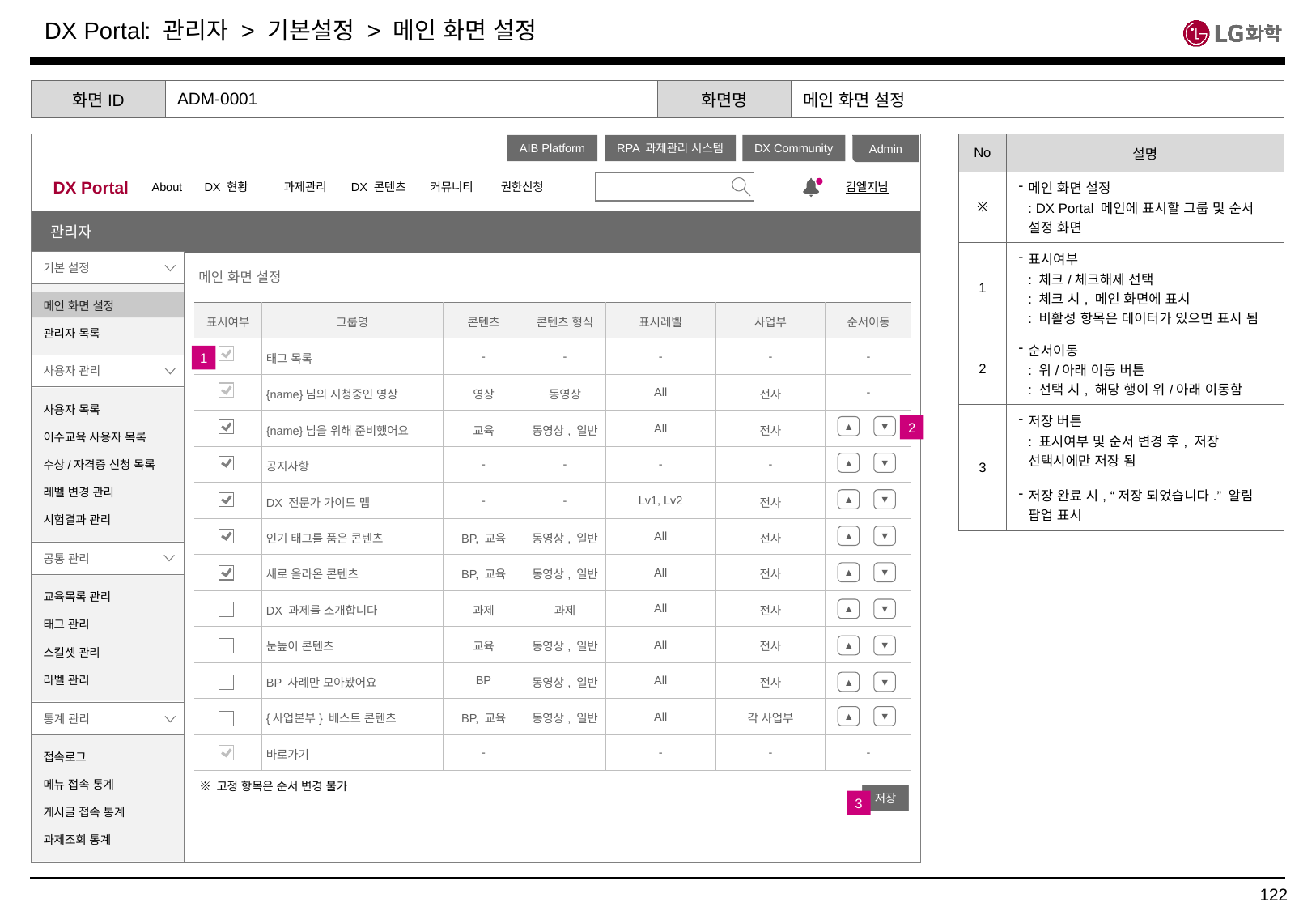

: 관리자 > 기본설정 > 메인 화면 설정
| 화면ID | ADM-0001 | 화면명 | 메인 화면 설정 |
| --- | --- | --- | --- |

| No | 설명 |
| --- | --- |
| ※ | 메인 화면 설정 : DX Portal 메인에 표시할 그룹 및 순서 설정 화면 |
| 1 | 표시여부 : 체크/체크해제 선택 : 체크 시, 메인 화면에 표시 : 비활성 항목은 데이터가 있으면 표시 됨 |
| 2 | 순서이동 : 위/아래 이동 버튼 : 선택 시, 해당 행이 위/아래 이동함 |
| 3 | 저장 버튼 : 표시여부 및 순서 변경 후, 저장 선택시에만 저장 됨 저장 완료 시, “저장 되었습니다.” 알림 팝업 표시 |

Admin
DX Portal

About
DX 현황
과제관리
DX 콘텐츠
커뮤니티
권한신청
김엘지님

AIB Platform
RPA 과제관리 시스템
DX Community
공지사항

관리자

기본 설정

메인 화면 설정
메인 화면 설정
관리자 목록

| 표시여부 | 그룹명 | 콘텐츠 | 콘텐츠 형식 | 표시레벨 | 사업부 | 순서이동 |
| --- | --- | --- | --- | --- | --- | --- |
|  | 태그 목록 | - | - | - | - | - |
|  | {name}님의 시청중인 영상 | 영상 | 동영상 | All | 전사 | - |
|  | {name}님을 위해 준비했어요 | 교육 | 동영상, 일반 | All | 전사 |  |
|  | 공지사항 | - | - | - | - |  |
|  | DX 전문가 가이드 맵 | - | - | Lv1, Lv2 | 전사 |  |
|  | 인기 태그를 품은 콘텐츠 | BP, 교육 | 동영상, 일반 | All | 전사 |  |
|  | 새로 올라온 콘텐츠 | BP, 교육 | 동영상, 일반 | All | 전사 |  |
|  | DX 과제를 소개합니다 | 과제 | 과제 | All | 전사 |  |
|  | 눈높이 콘텐츠 | 교육 | 동영상, 일반 | All | 전사 |  |
|  | BP 사례만 모아봤어요 | BP | 동영상, 일반 | All | 전사 |  |
|  | {사업본부} 베스트 콘텐츠 | BP, 교육 | 동영상, 일반 | All | 각 사업부 |  |
|  | 바로가기 | - |  | - | - | - |
1

사용자 관리

사용자 목록
이수교육 사용자 목록
수상/자격증 신청 목록
레벨 변경 관리
시험결과 관리

2
▲
▼

▲
▼

▲
▼

▲
▼

공통 관리

▲
▼

교육목록 관리
태그 관리
스킬셋 관리
라벨 관리

▲
▼

▲
▼

▲
▼

통계 관리

▲
▼

접속로그
메뉴 접속 통계
게시글 접속 통계
과제조회 통계

※ 고정 항목은 순서 변경 불가
저장
3